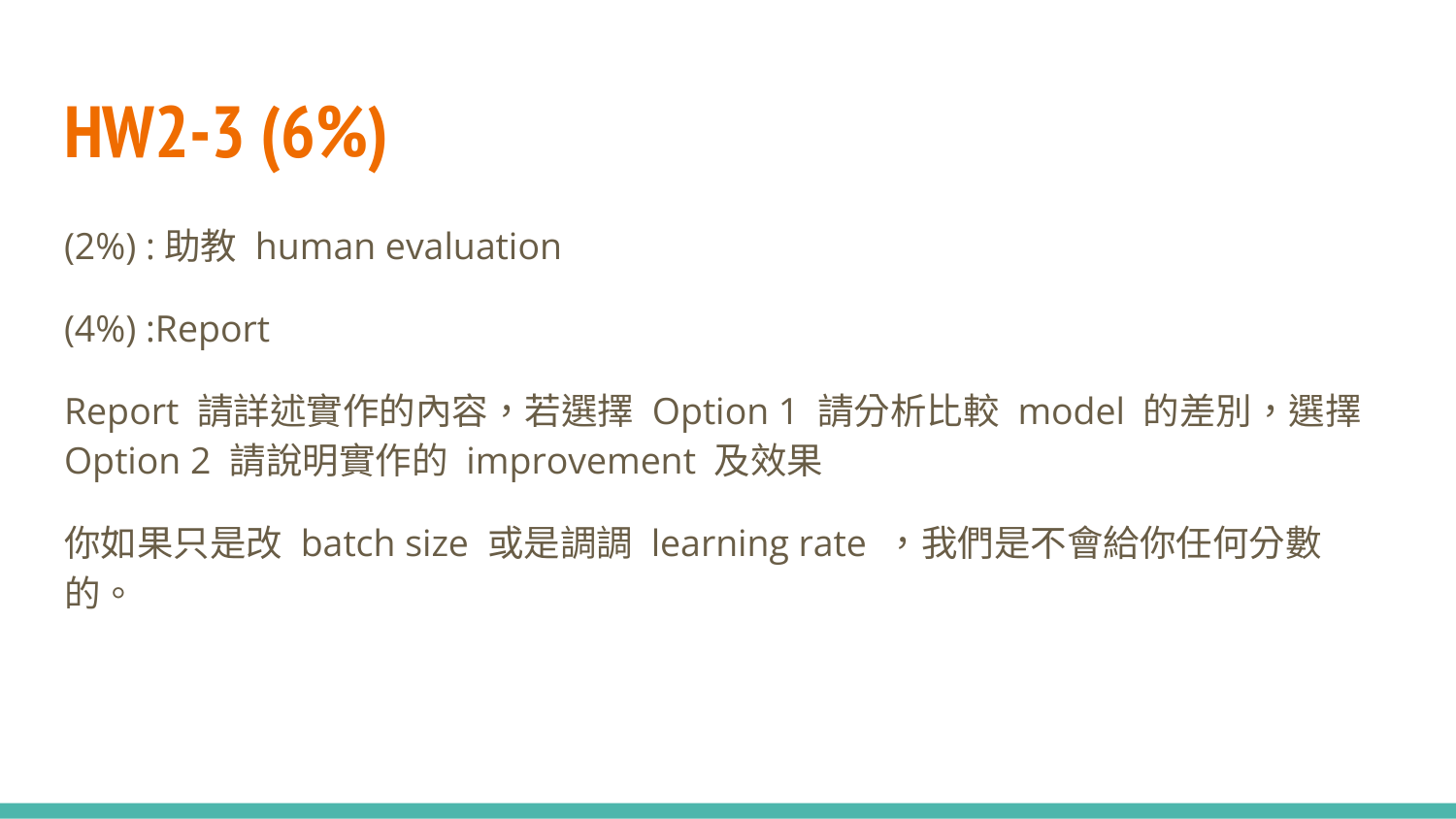

# HW2-3 (6%)

(2%) :助教 human evaluation
(4%) :Report
Report 請詳述實作的內容，若選擇 Option 1 請分析比較 model 的差別，選擇 Option 2 請說明實作的 improvement 及效果
你如果只是改 batch size 或是調調 learning rate ，我們是不會給你任何分數的。